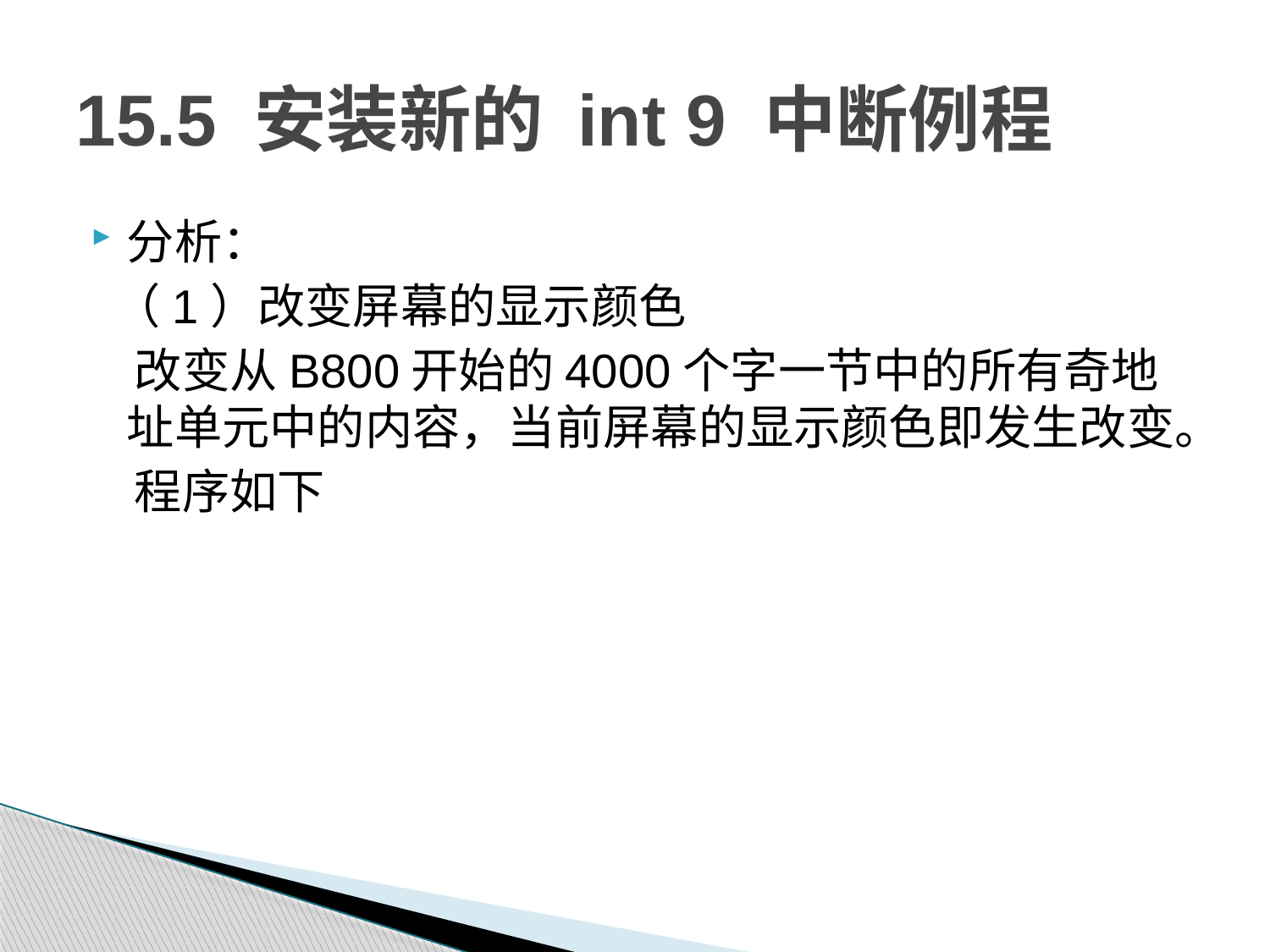

# 15.5 安装新的 int 9 中断例程
分析：
 （1）改变屏幕的显示颜色
   改变从B800开始的4000个字一节中的所有奇地址单元中的内容，当前屏幕的显示颜色即发生改变。
   程序如下